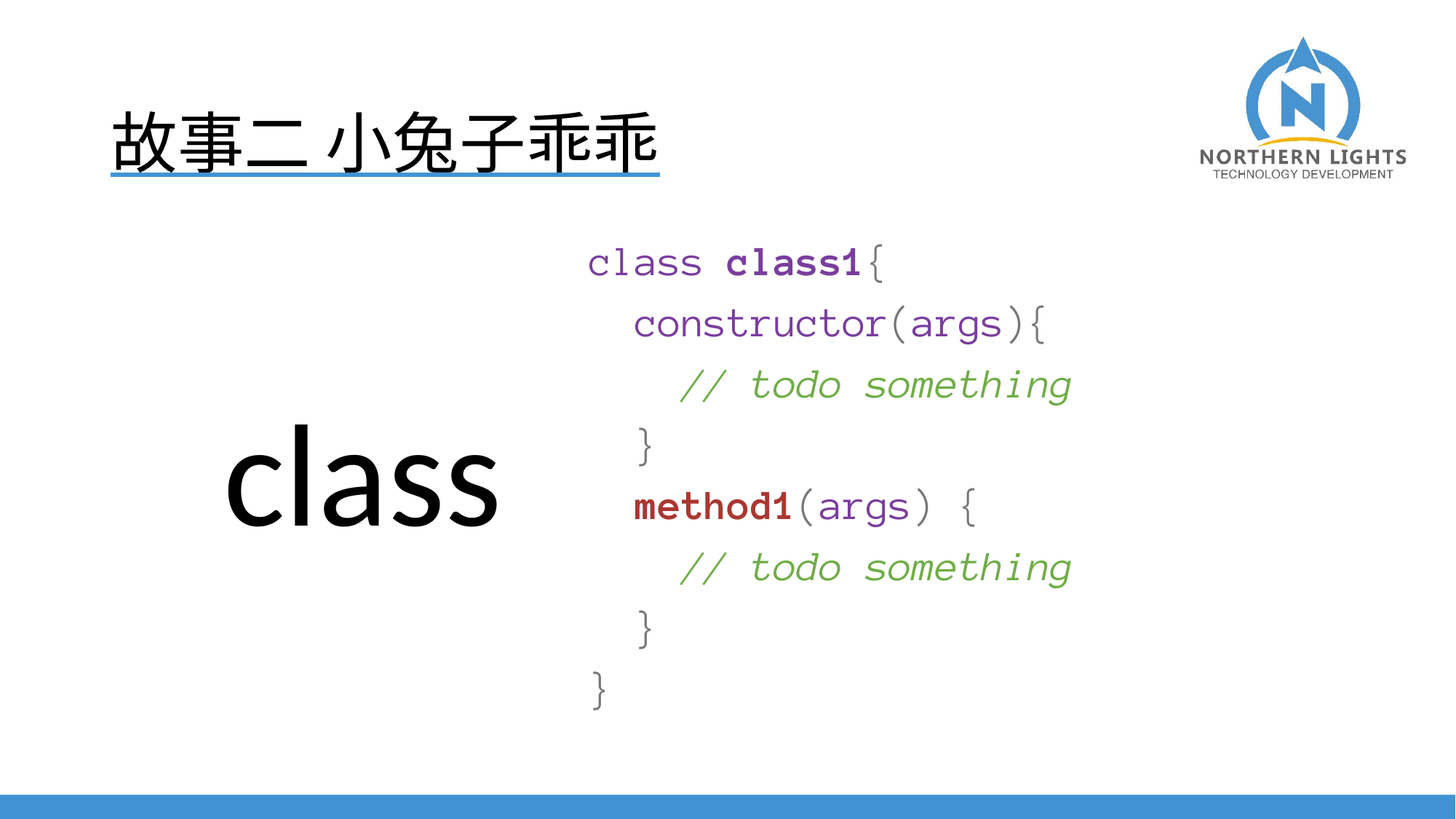

# 故事二 小兔子乖乖
class class1{
  constructor(args){
    // todo something
  }
  method1(args) {
    // todo something
  }
}

class